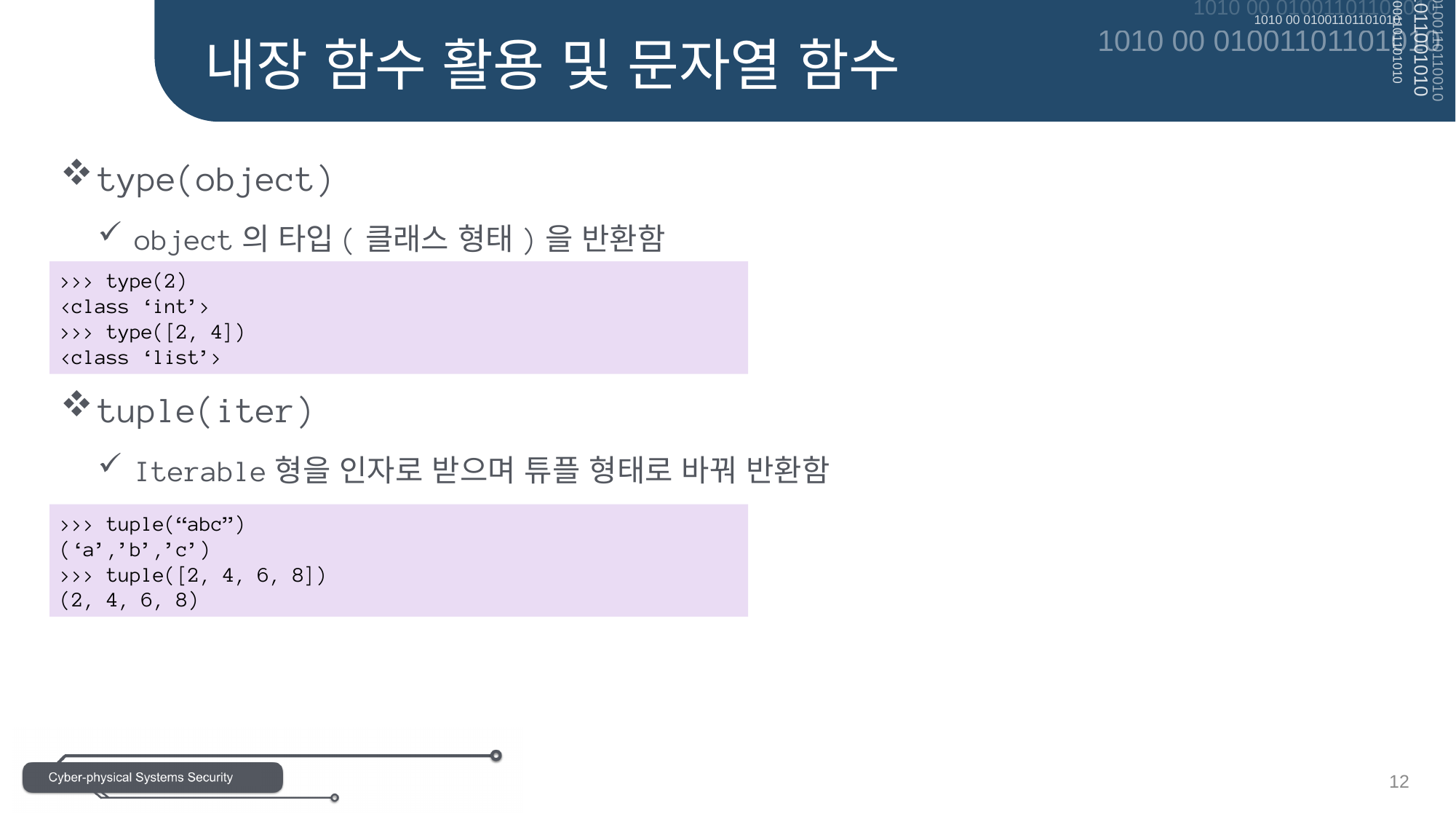

내장 함수 활용 및 문자열 함수
type(object)
object의 타입(클래스 형태)을 반환함

tuple(iter)
Iterable형을 인자로 받으며 튜플 형태로 바꿔 반환함

>>> type(2)
<class ‘int’>
>>> type([2, 4])
<class ‘list’>
>>> tuple(“abc”)
(‘a’,’b’,’c’)
>>> tuple([2, 4, 6, 8])
(2, 4, 6, 8)
12